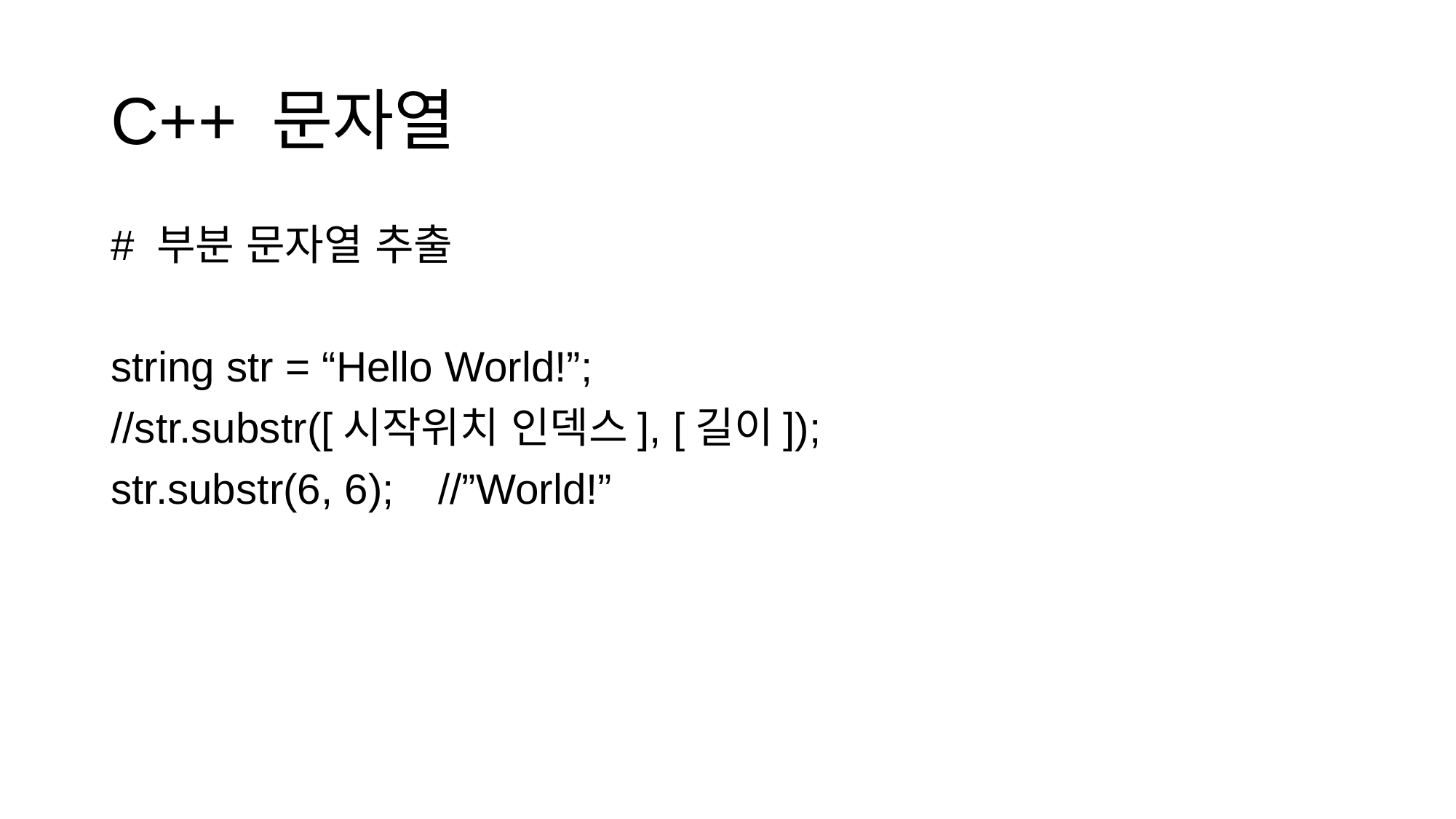

# C++ 문자열
# 부분 문자열 추출

string str = “Hello World!”;
//str.substr([시작위치 인덱스], [길이]);
str.substr(6, 6);	//”World!”